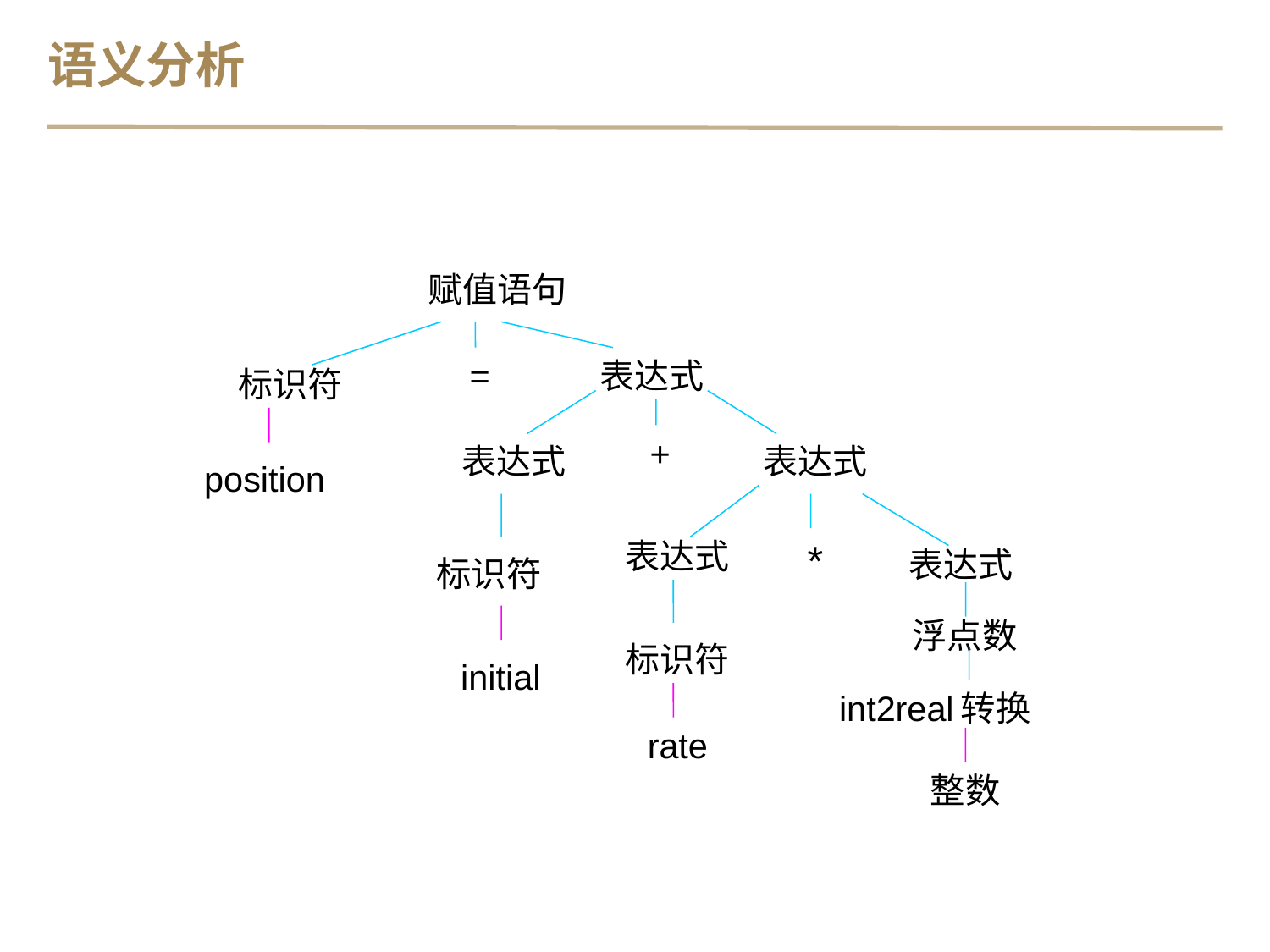

语义分析
赋值语句

=
表达式
标识符

+
表达式
表达式
position

表达式
*
表达式
标识符

浮点数
标识符

initial
int2real转换

rate

整数